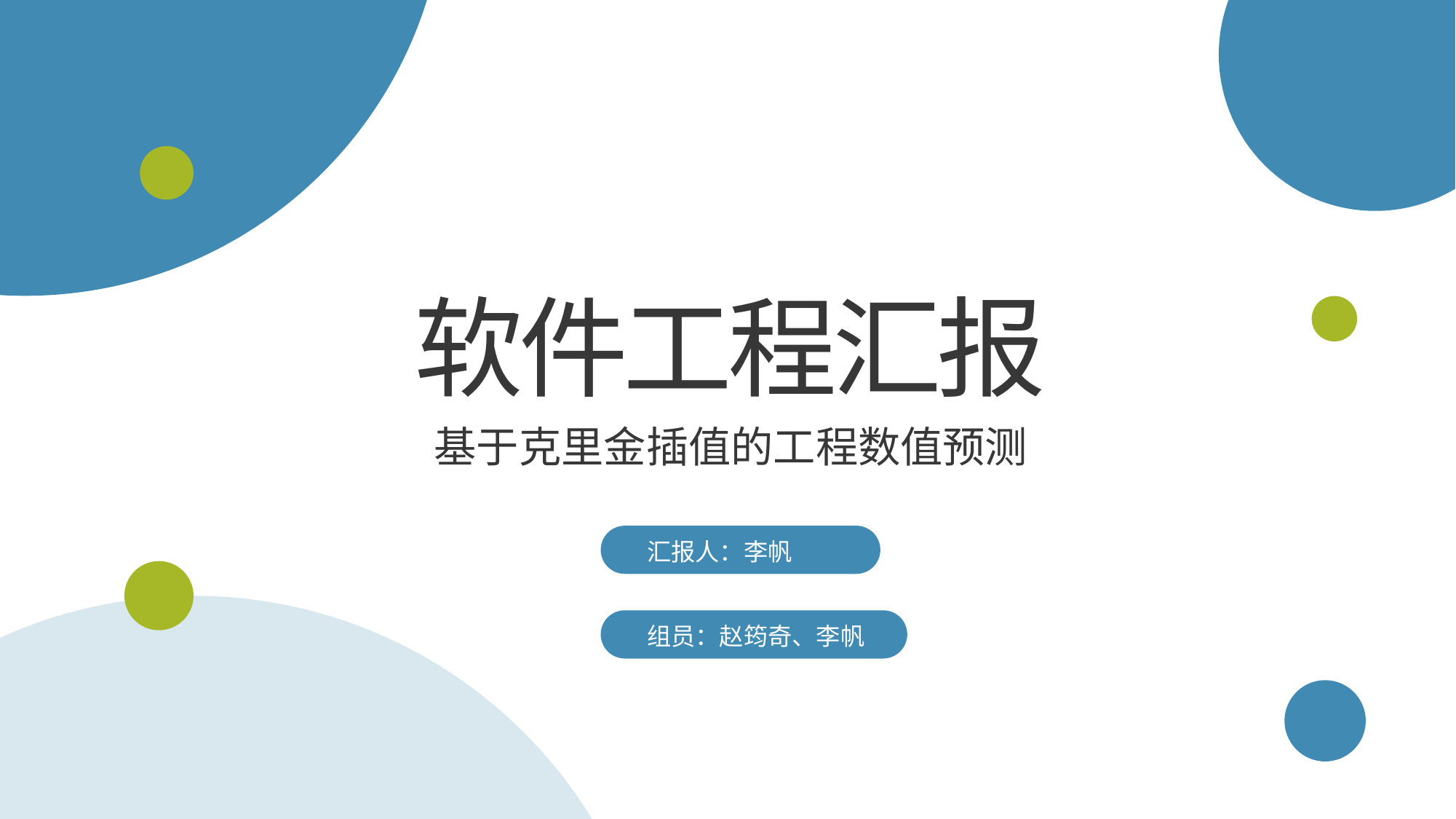

软件工程汇报

基于克里金插值的工程数值预测

汇报人：李帆

组员：赵筠奇、李帆